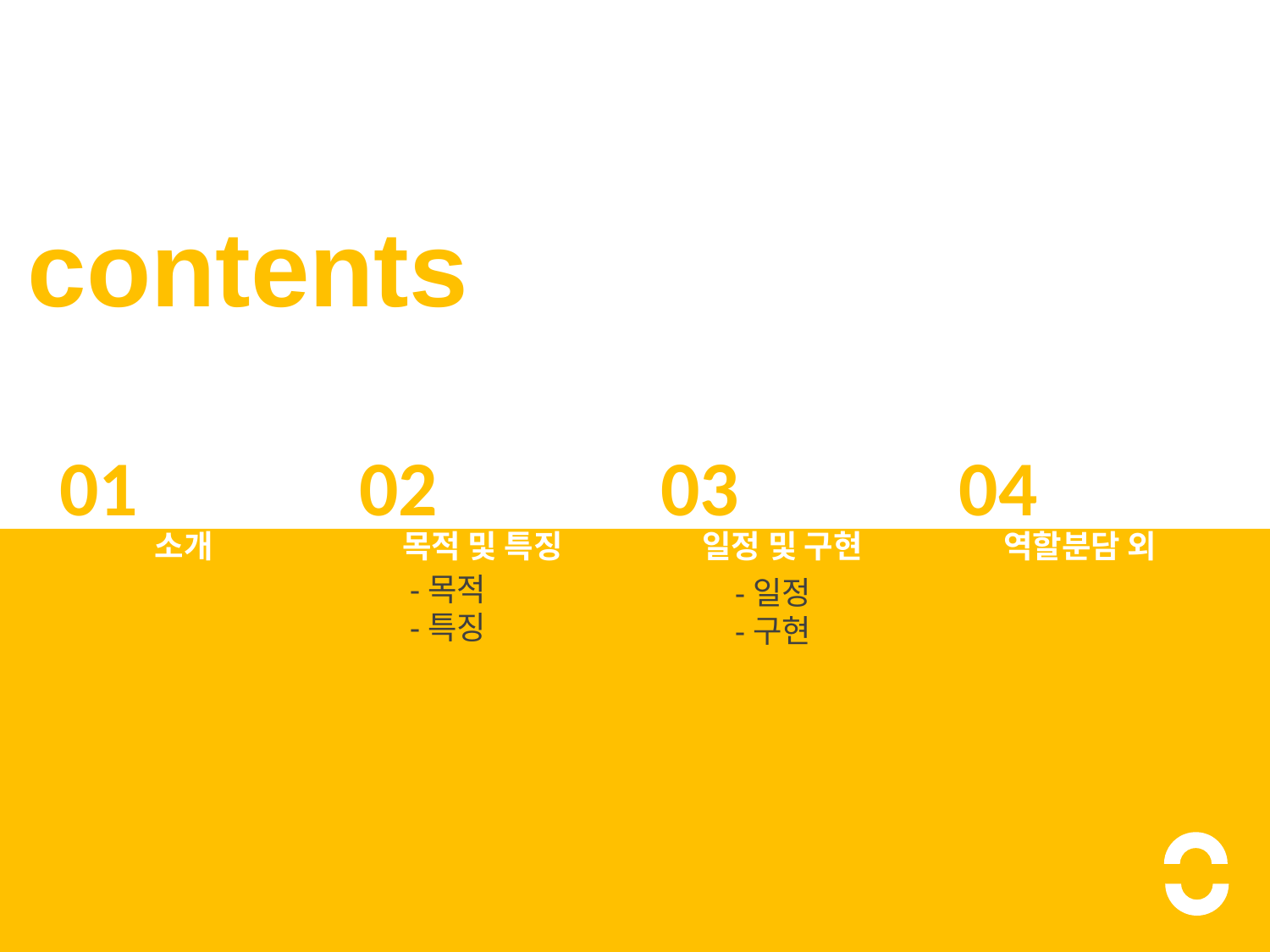

contents
01
02
03
04
소개

목적 및 특징
일정 및 구현
역할분담 외

-목적
-특징
-일정
-구현